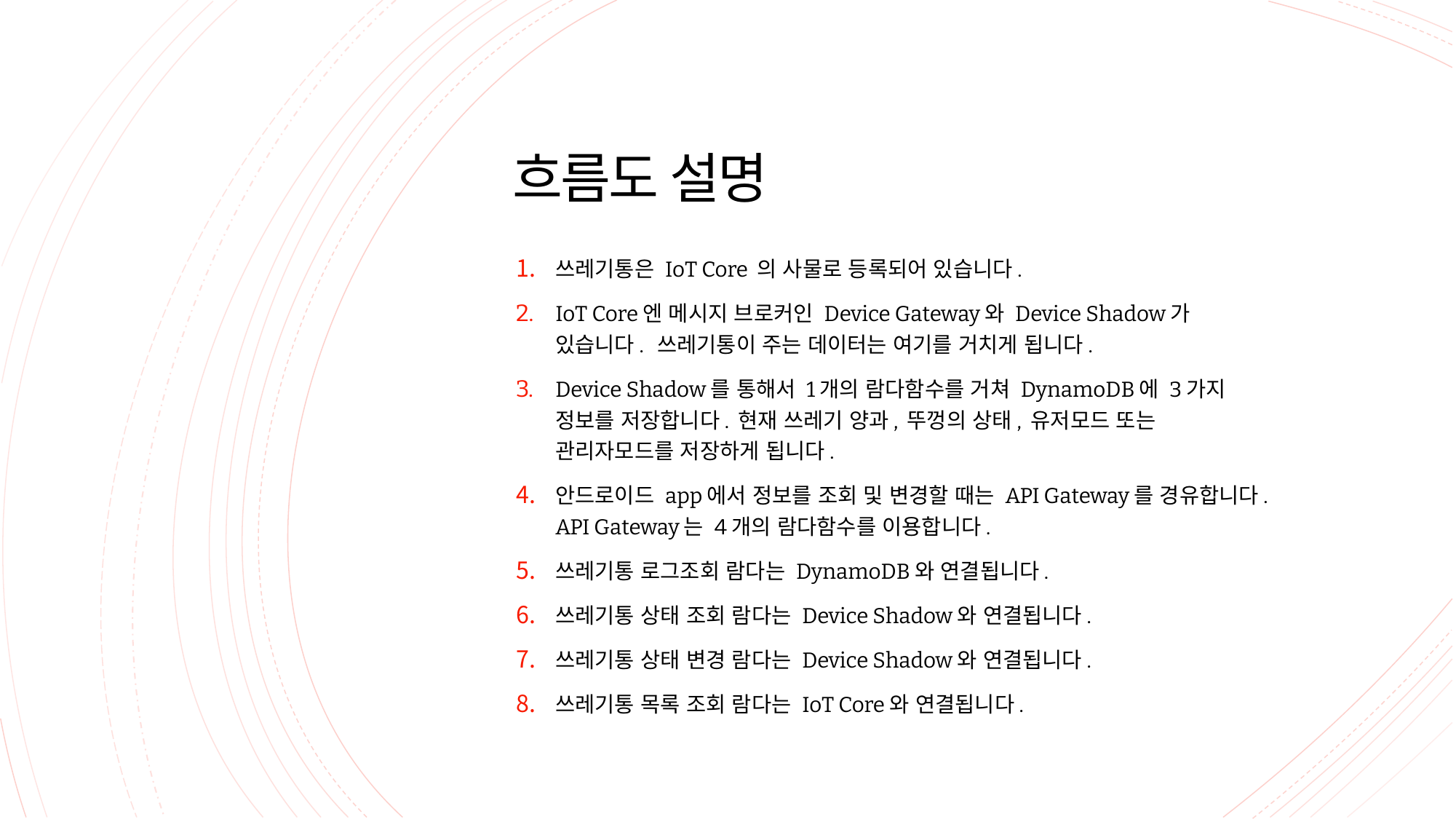

# 흐름도 설명
쓰레기통은 IoT Core 의 사물로 등록되어 있습니다.
IoT Core엔 메시지 브로커인 Device Gateway와 Device Shadow가 있습니다.  쓰레기통이 주는 데이터는 여기를 거치게 됩니다.
Device Shadow를 통해서 1개의 람다함수를 거쳐 DynamoDB에 3가지 정보를 저장합니다. 현재 쓰레기 양과, 뚜껑의 상태, 유저모드 또는 관리자모드를 저장하게 됩니다.
안드로이드 app에서 정보를 조회 및 변경할 때는 API Gateway를 경유합니다. API Gateway는 4개의 람다함수를 이용합니다.
쓰레기통 로그조회 람다는 DynamoDB와 연결됩니다.
쓰레기통 상태 조회 람다는 Device Shadow와 연결됩니다.
쓰레기통 상태 변경 람다는 Device Shadow와 연결됩니다.
쓰레기통 목록 조회 람다는 IoT Core와 연결됩니다.